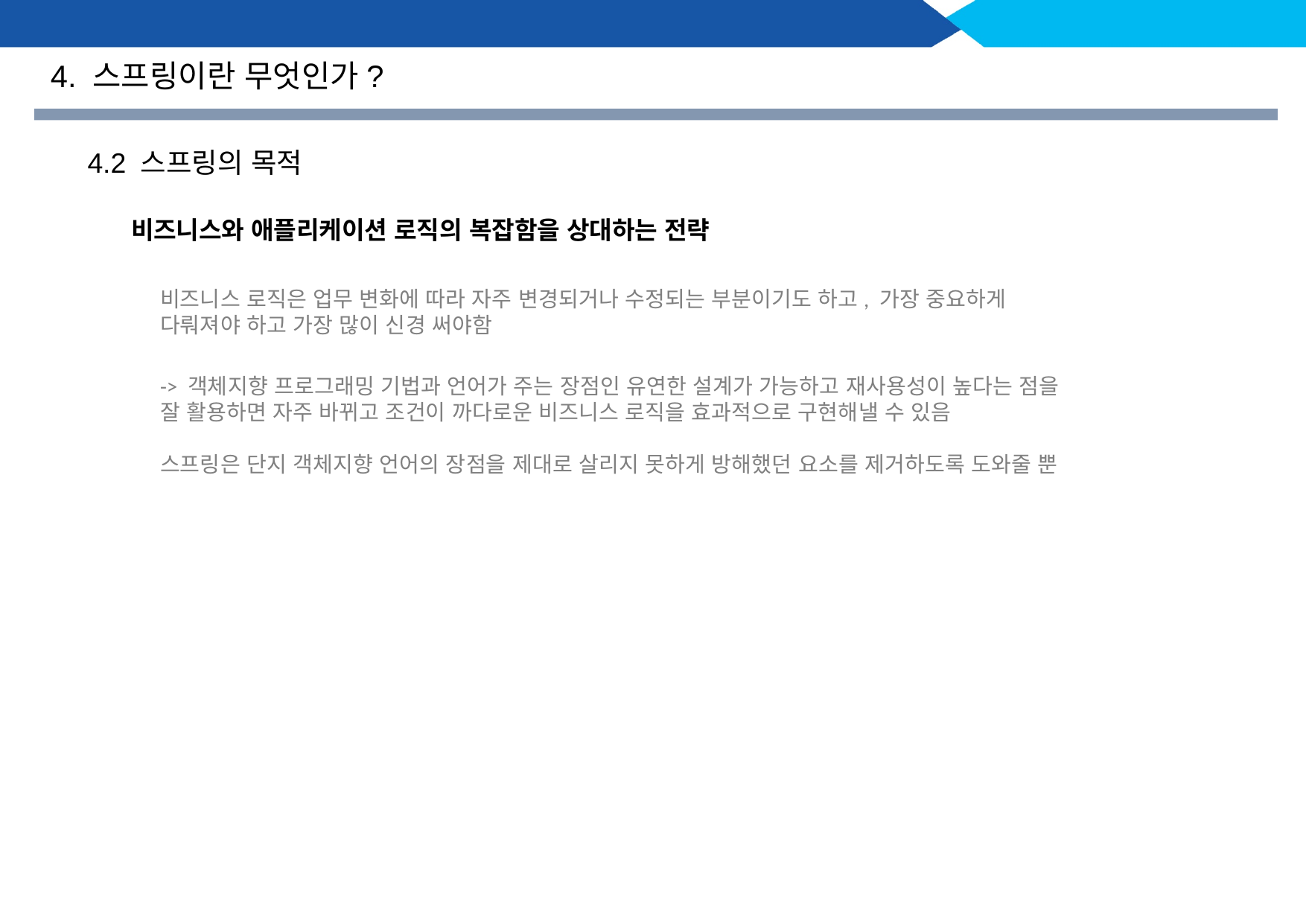

4. 스프링이란 무엇인가?
4.2 스프링의 목적
비즈니스와 애플리케이션 로직의 복잡함을 상대하는 전략
비즈니스 로직은 업무 변화에 따라 자주 변경되거나 수정되는 부분이기도 하고, 가장 중요하게 다뤄져야 하고 가장 많이 신경 써야함
-> 객체지향 프로그래밍 기법과 언어가 주는 장점인 유연한 설계가 가능하고 재사용성이 높다는 점을 잘 활용하면 자주 바뀌고 조건이 까다로운 비즈니스 로직을 효과적으로 구현해낼 수 있음

스프링은 단지 객체지향 언어의 장점을 제대로 살리지 못하게 방해했던 요소를 제거하도록 도와줄 뿐